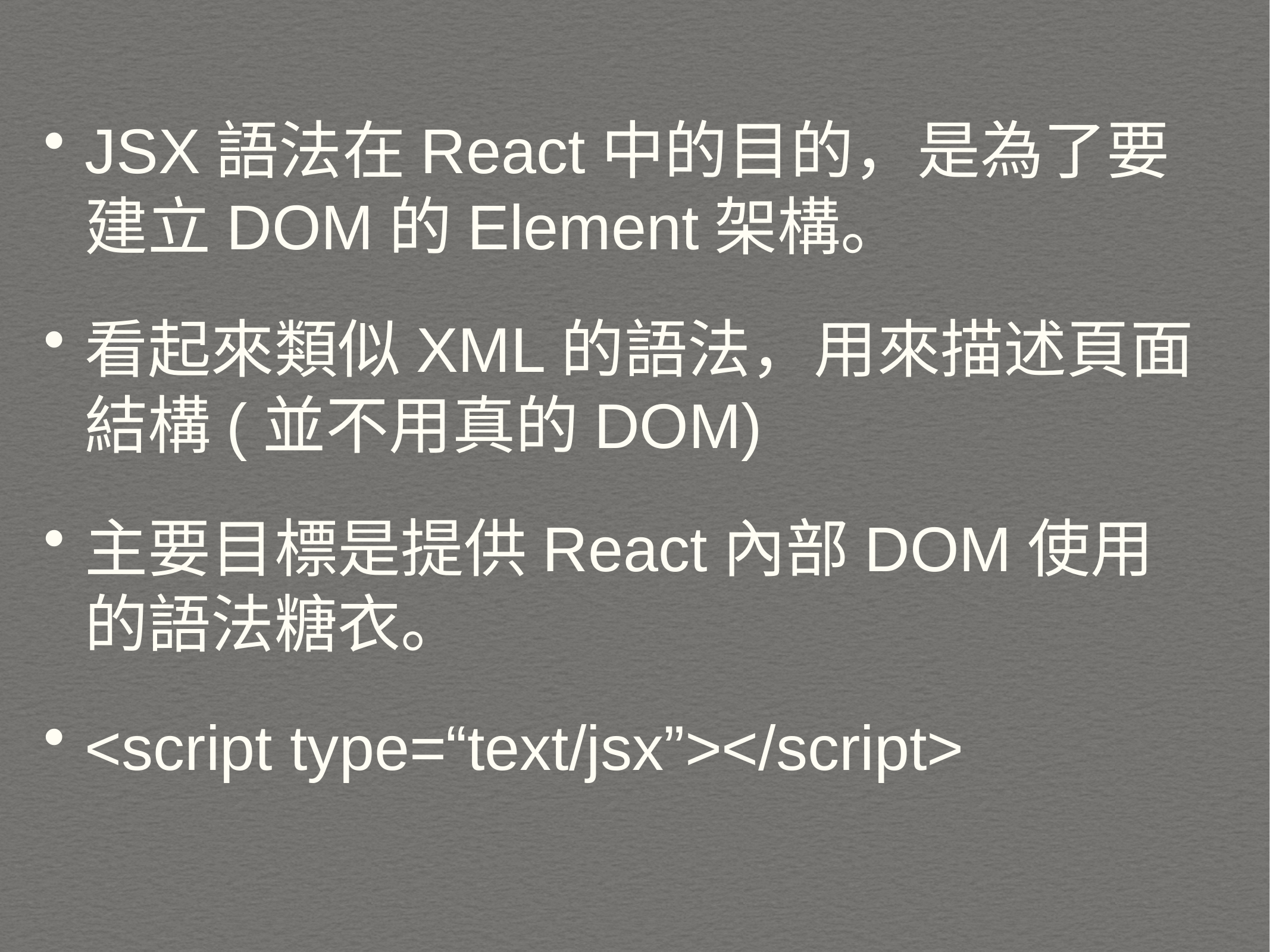

JSX語法在React中的目的，是為了要建立DOM的Element架構。
看起來類似XML的語法，用來描述頁面結構(並不用真的DOM)
主要目標是提供React內部DOM使用的語法糖衣。
<script type=“text/jsx”></script>